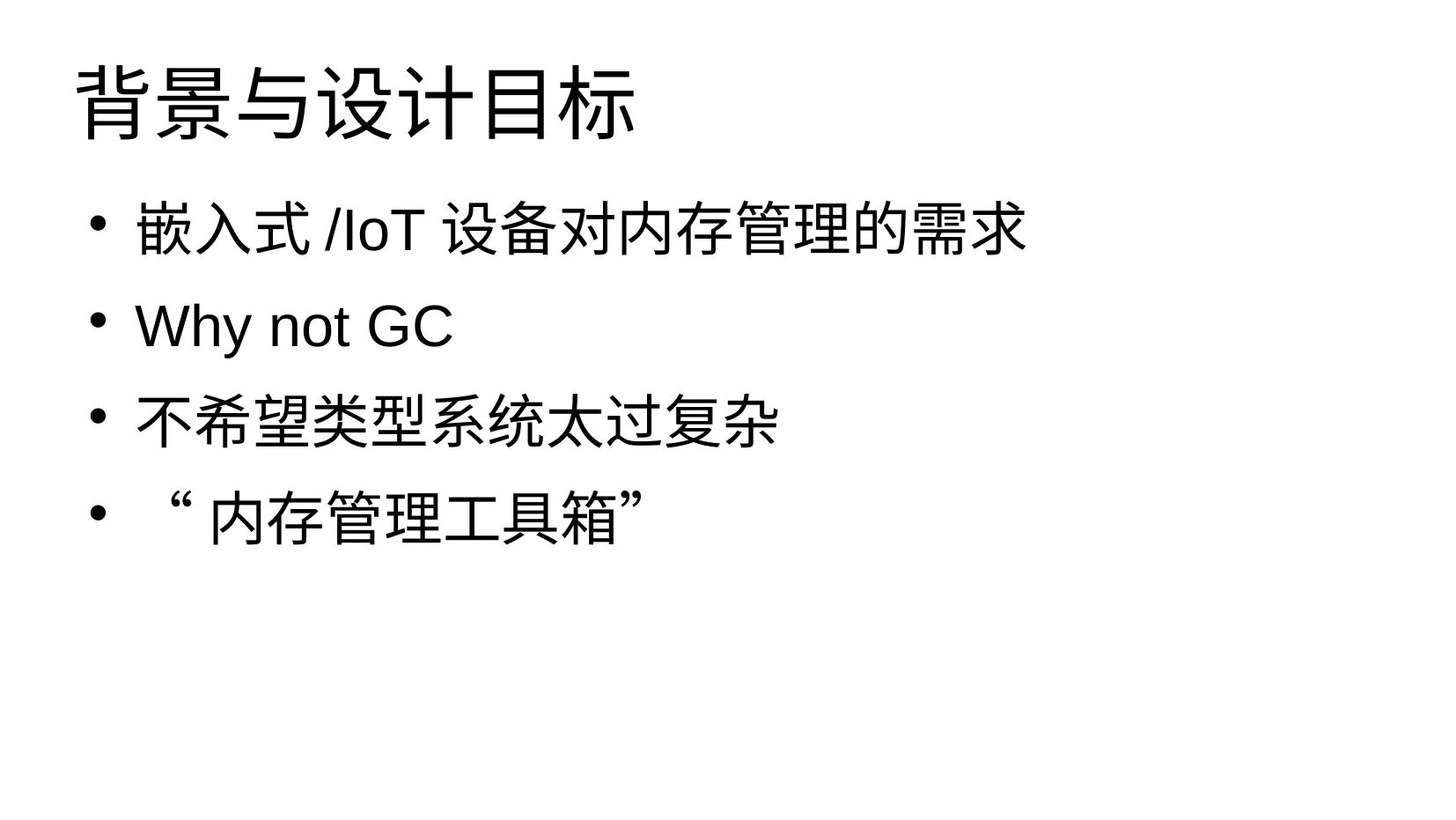

背景与设计目标
嵌入式/IoT设备对内存管理的需求
Why not GC
不希望类型系统太过复杂
“内存管理工具箱”